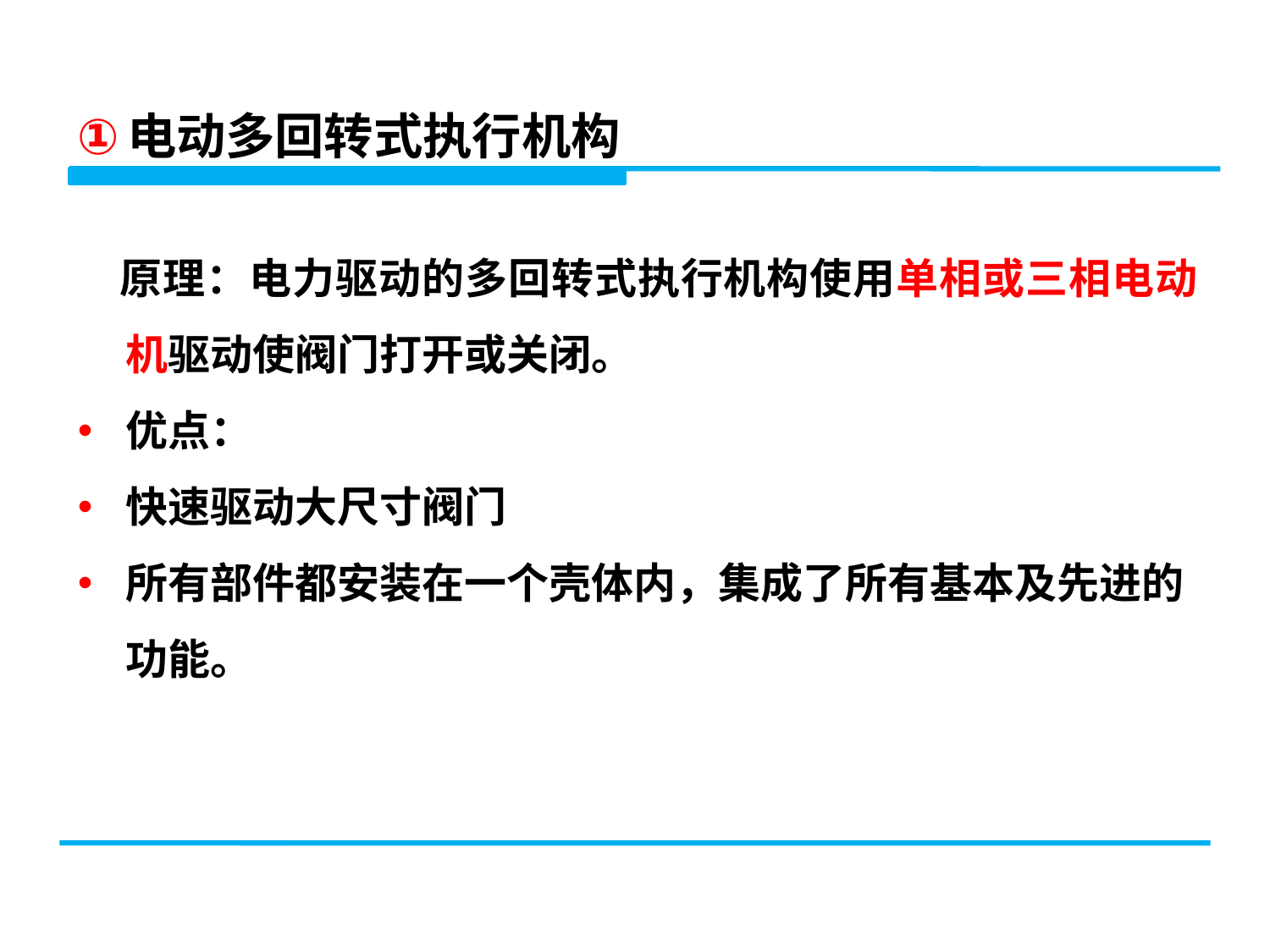

电动多回转式执行机构

   原理：电力驱动的多回转式执行机构使用单相或三相电动机驱动使阀门打开或关闭。
优点：
快速驱动大尺寸阀门
所有部件都安装在一个壳体内，集成了所有基本及先进的功能。